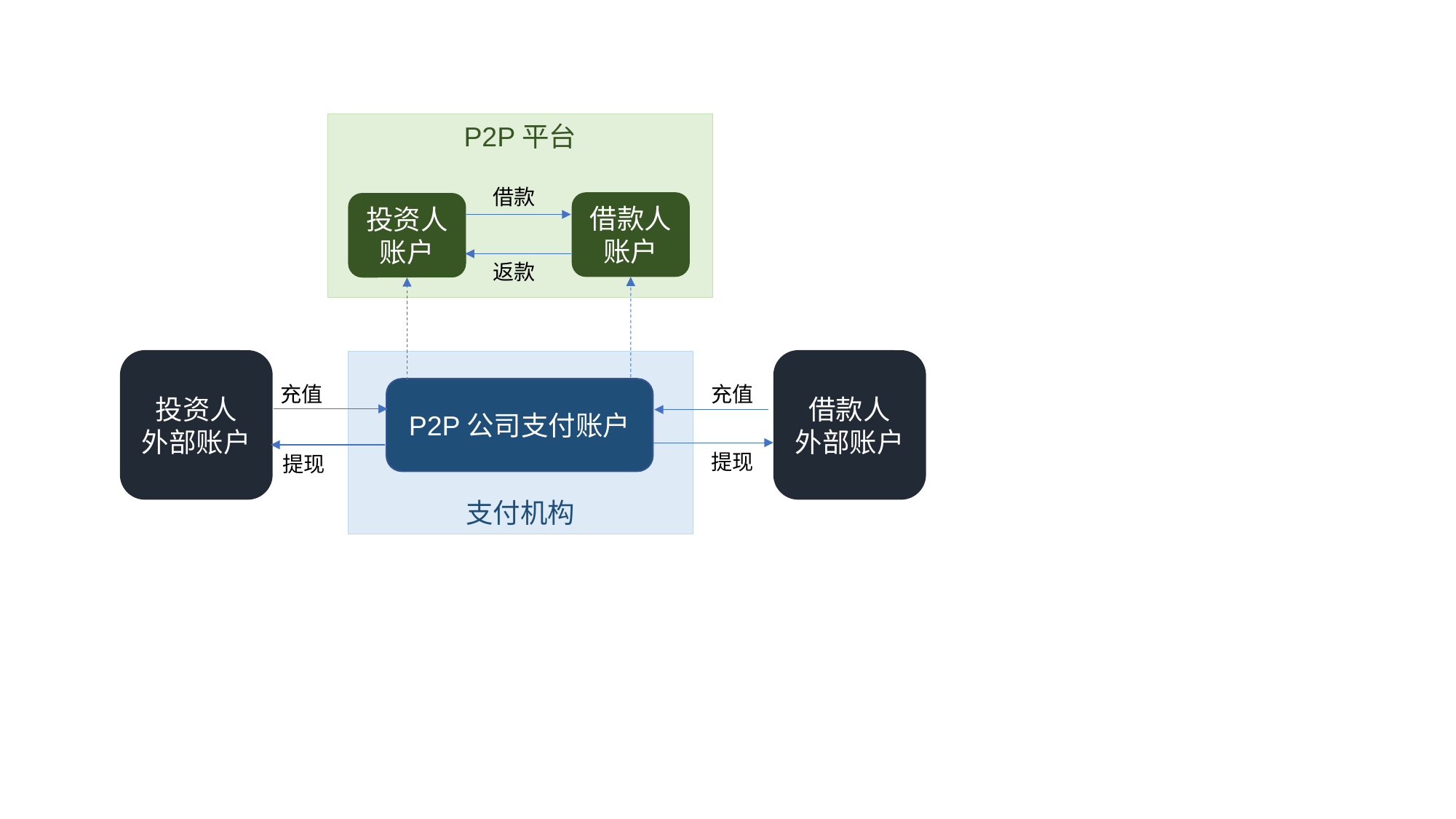

P2P平台
借款
借款人账户
投资人账户
返款
借款人
外部账户
投资人
外部账户
支付机构
充值
充值
P2P公司支付账户
提现
提现